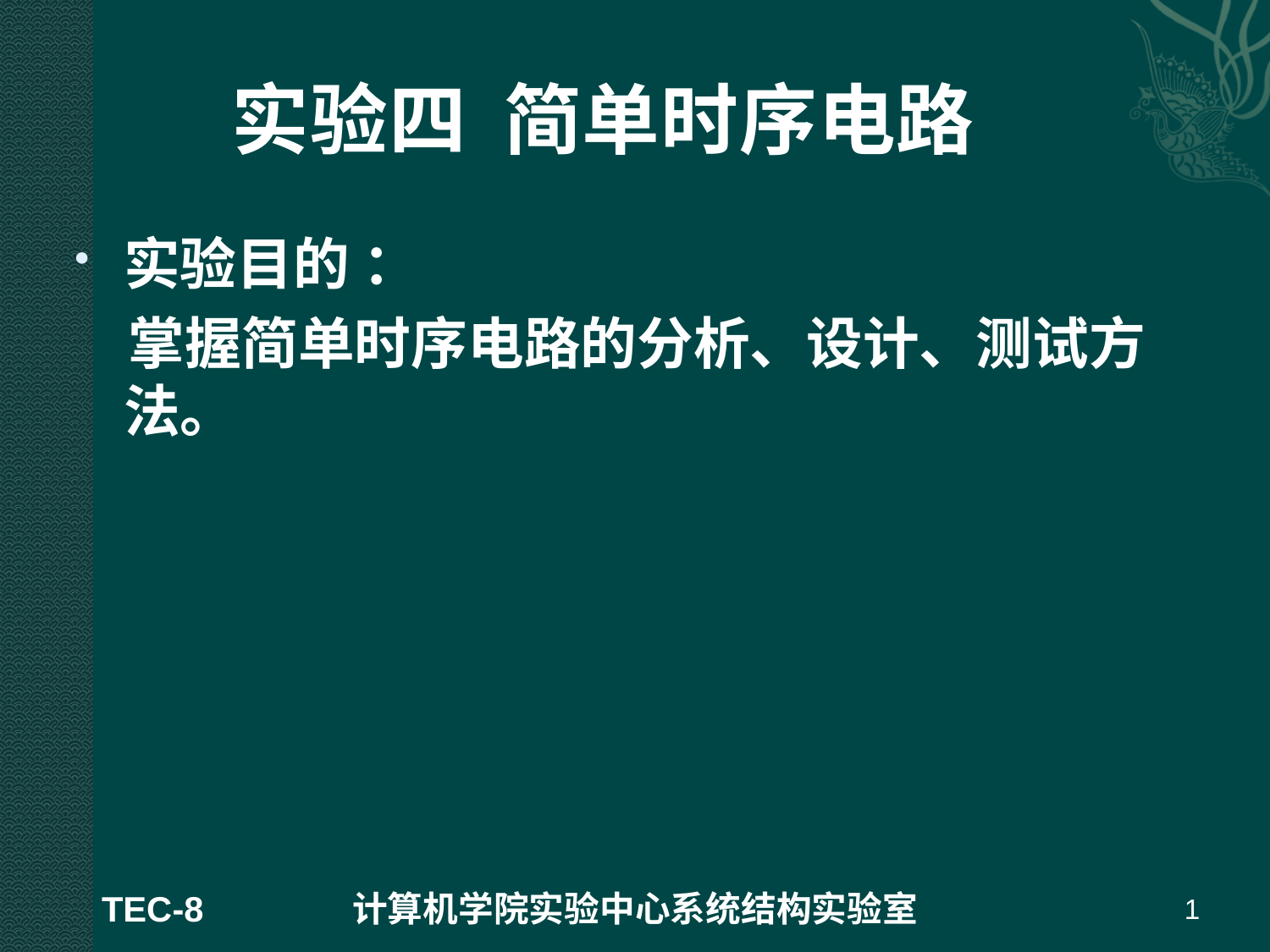

# 实验四  简单时序电路
实验目的 ：
   掌握简单时序电路的分析、设计、测试方法。
TEC-8
计算机学院实验中心系统结构实验室
1